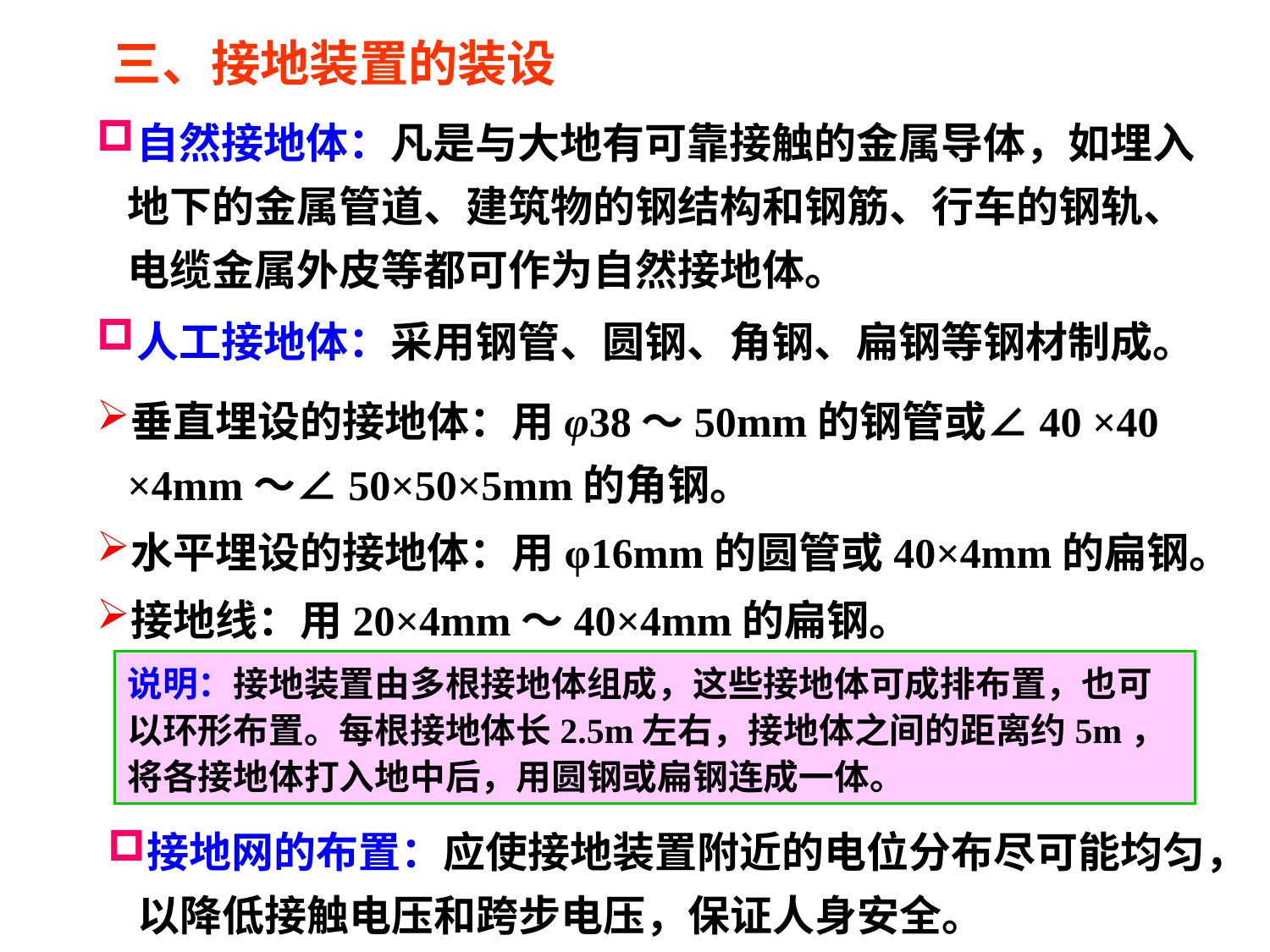

三、接地装置的装设
自然接地体：凡是与大地有可靠接触的金属导体，如埋入地下的金属管道、建筑物的钢结构和钢筋、行车的钢轨、电缆金属外皮等都可作为自然接地体。
人工接地体：采用钢管、圆钢、角钢、扁钢等钢材制成。

垂直埋设的接地体：用φ38～50mm的钢管或∠40 ×40 ×4mm～∠50×50×5mm的角钢。
水平埋设的接地体：用φ16mm的圆管或40×4mm的扁钢。
接地线：用20×4mm～40×4mm的扁钢。
说明：接地装置由多根接地体组成，这些接地体可成排布置，也可以环形布置。每根接地体长2.5m左右，接地体之间的距离约5m，将各接地体打入地中后，用圆钢或扁钢连成一体。
接地网的布置：应使接地装置附近的电位分布尽可能均匀，以降低接触电压和跨步电压，保证人身安全。